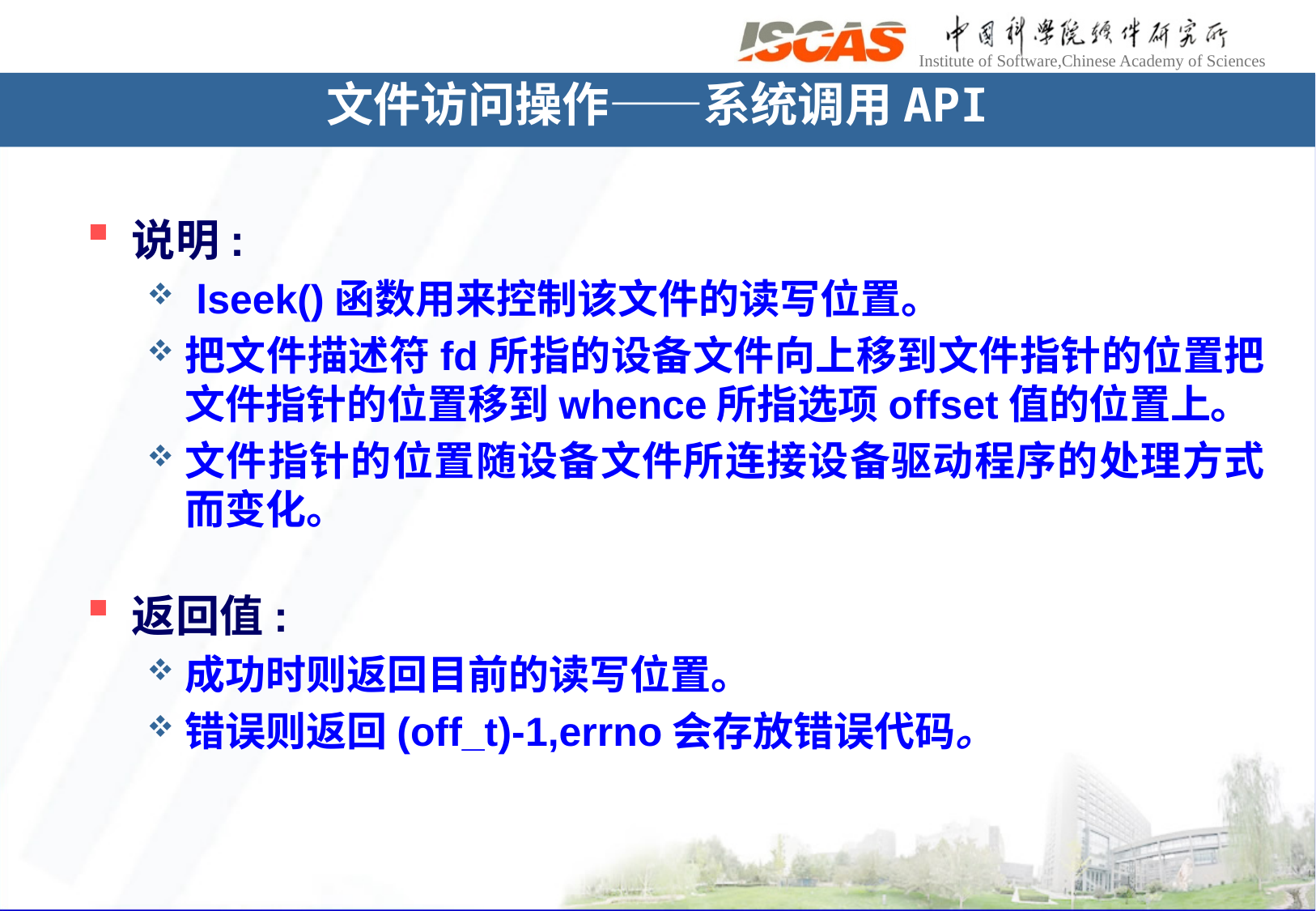

文件访问操作——系统调用API
说明:
 lseek()函数用来控制该文件的读写位置。
把文件描述符fd所指的设备文件向上移到文件指针的位置把文件指针的位置移到whence所指选项offset值的位置上。
文件指针的位置随设备文件所连接设备驱动程序的处理方式而变化。

返回值:
成功时则返回目前的读写位置。
错误则返回(off_t)-1,errno会存放错误代码。